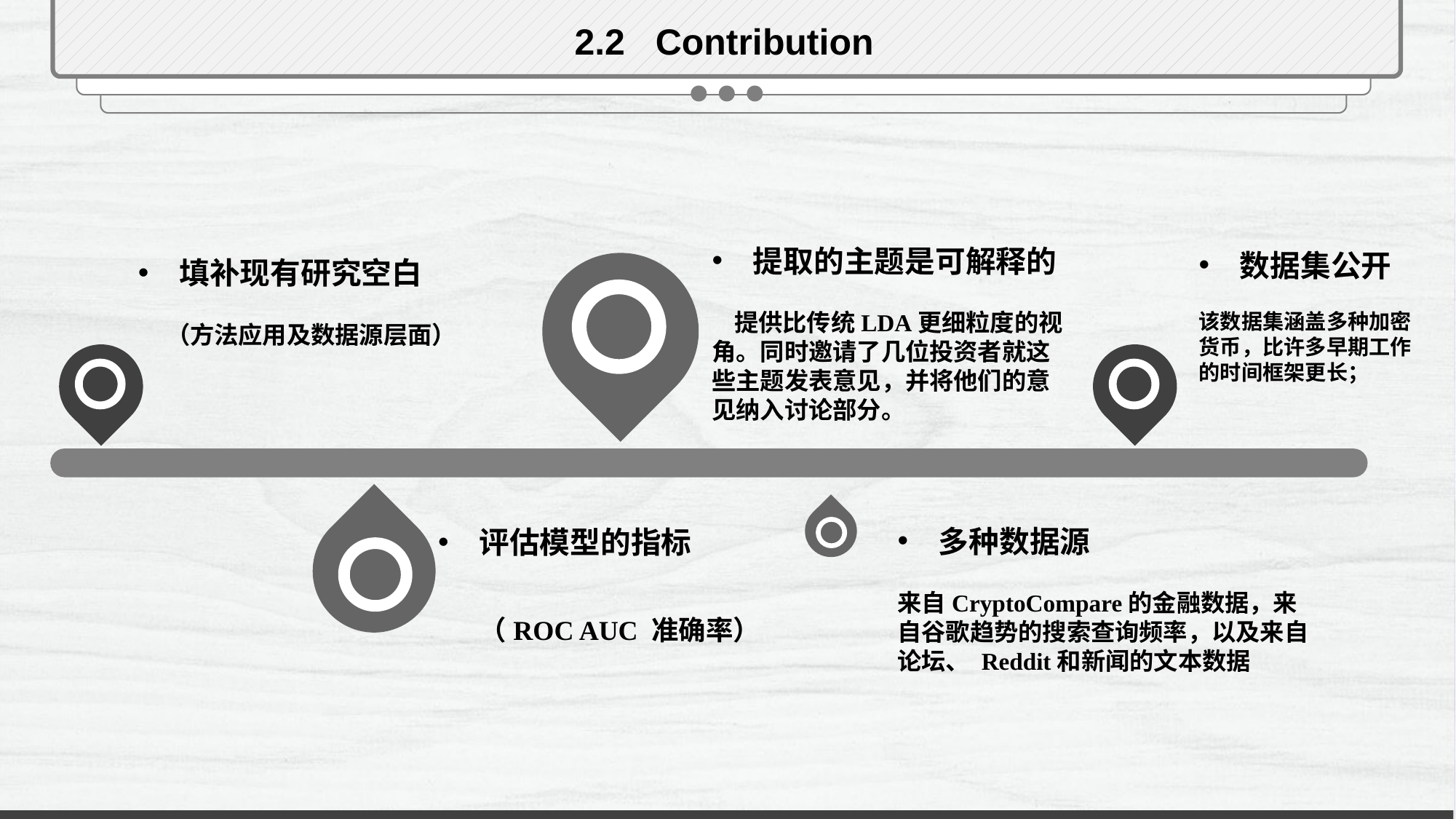

2.2   Contribution
提取的主题是可解释的

   提供比传统LDA更细粒度的视角。同时邀请了几位投资者就这些主题发表意见，并将他们的意见纳入讨论部分。
数据集公开

该数据集涵盖多种加密货币，比许多早期工作的时间框架更长；
填补现有研究空白

    （方法应用及数据源层面）

多种数据源

来自CryptoCompare的金融数据，来自谷歌趋势的搜索查询频率，以及来自论坛、 Reddit和新闻的文本数据
评估模型的指标

    （ROC AUC 准确率）